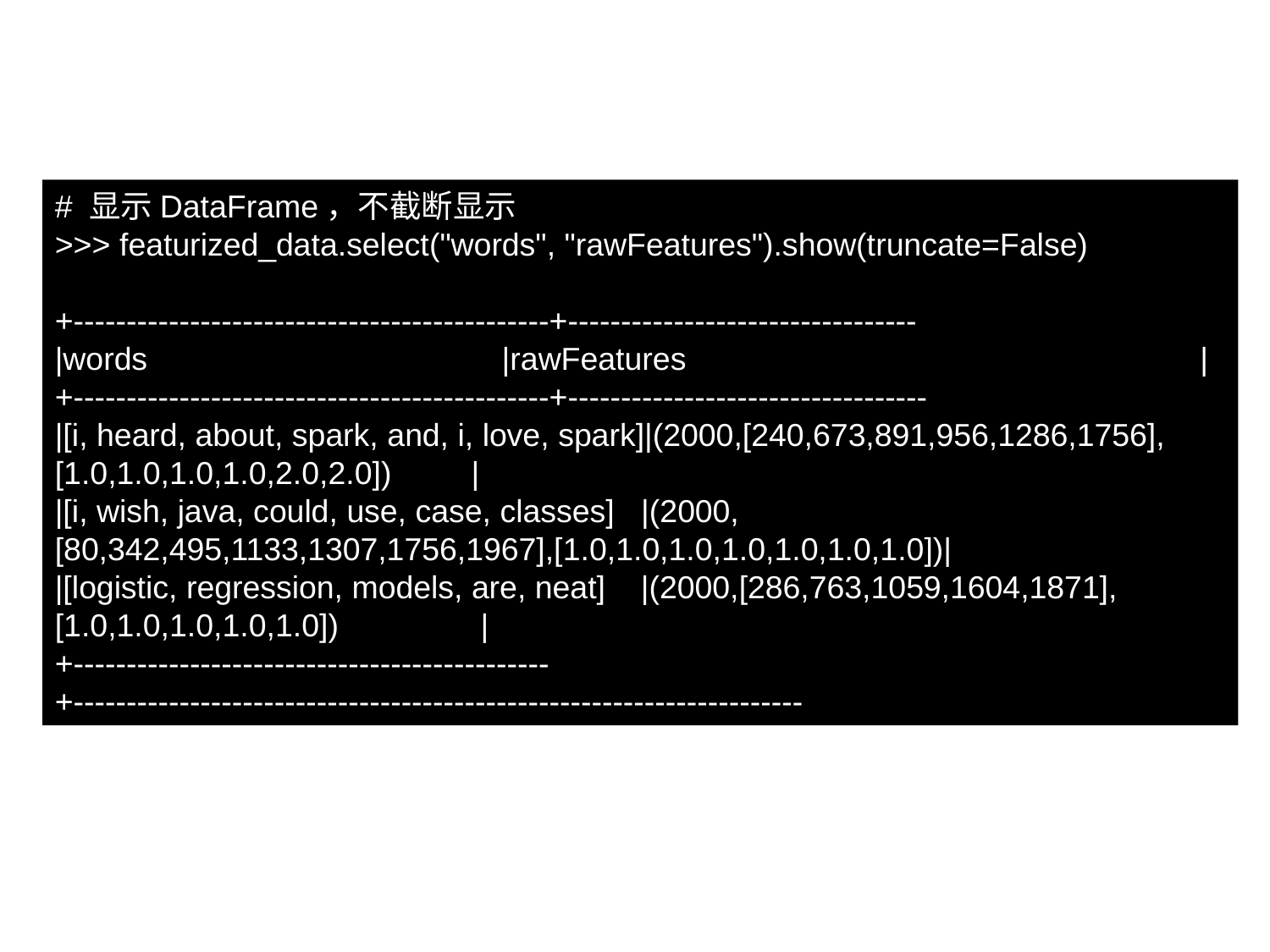

9.6.1 特征提取
# 显示DataFrame，不截断显示
>>> featurized_data.select("words", "rawFeatures").show(truncate=False)

+---------------------------------------------+---------------------------------
|words                                        |rawFeatures                                                          |
+---------------------------------------------+----------------------------------
|[i, heard, about, spark, and, i, love, spark]|(2000,[240,673,891,956,1286,1756],[1.0,1.0,1.0,1.0,2.0,2.0])         |
|[i, wish, java, could, use, case, classes]   |(2000,[80,342,495,1133,1307,1756,1967],[1.0,1.0,1.0,1.0,1.0,1.0,1.0])|
|[logistic, regression, models, are, neat]    |(2000,[286,763,1059,1604,1871],[1.0,1.0,1.0,1.0,1.0])                |
+---------------------------------------------+---------------------------------------------------------------------